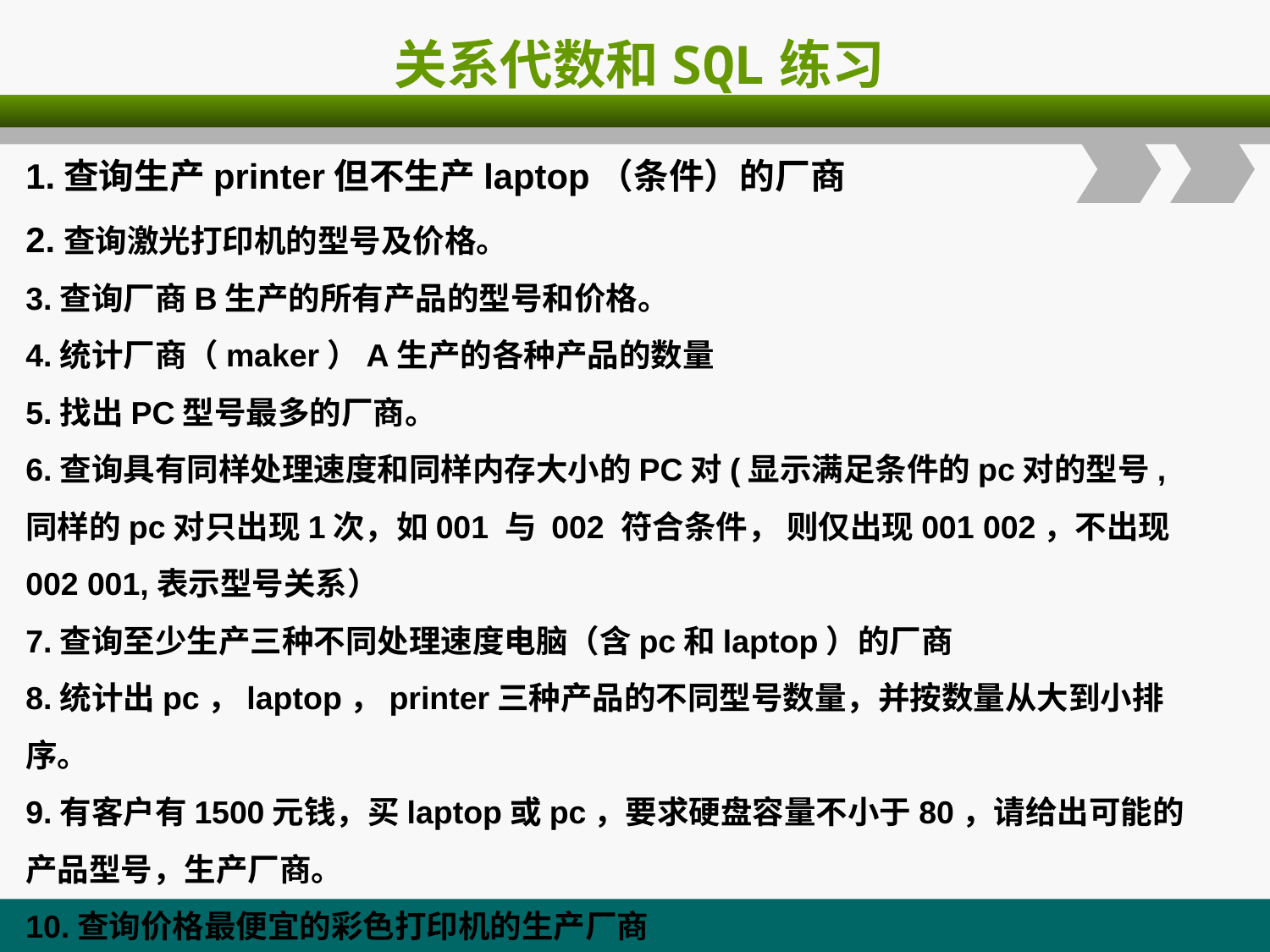

# 关系代数和SQL练习
1.查询生产printer但不生产laptop（条件）的厂商
2.查询激光打印机的型号及价格。
3.查询厂商B生产的所有产品的型号和价格。
4.统计厂商（maker）A生产的各种产品的数量
5.找出PC型号最多的厂商。
6.查询具有同样处理速度和同样内存大小的PC对(显示满足条件的pc对的型号,同样的pc对只出现1次，如001 与 002 符合条件， 则仅出现001 002，不出现002 001,表示型号关系）
7.查询至少生产三种不同处理速度电脑（含pc和laptop）的厂商
8.统计出pc，laptop，printer三种产品的不同型号数量，并按数量从大到小排序。
9.有客户有1500元钱，买laptop或pc，要求硬盘容量不小于80，请给出可能的产品型号，生产厂商。
10.查询价格最便宜的彩色打印机的生产厂商